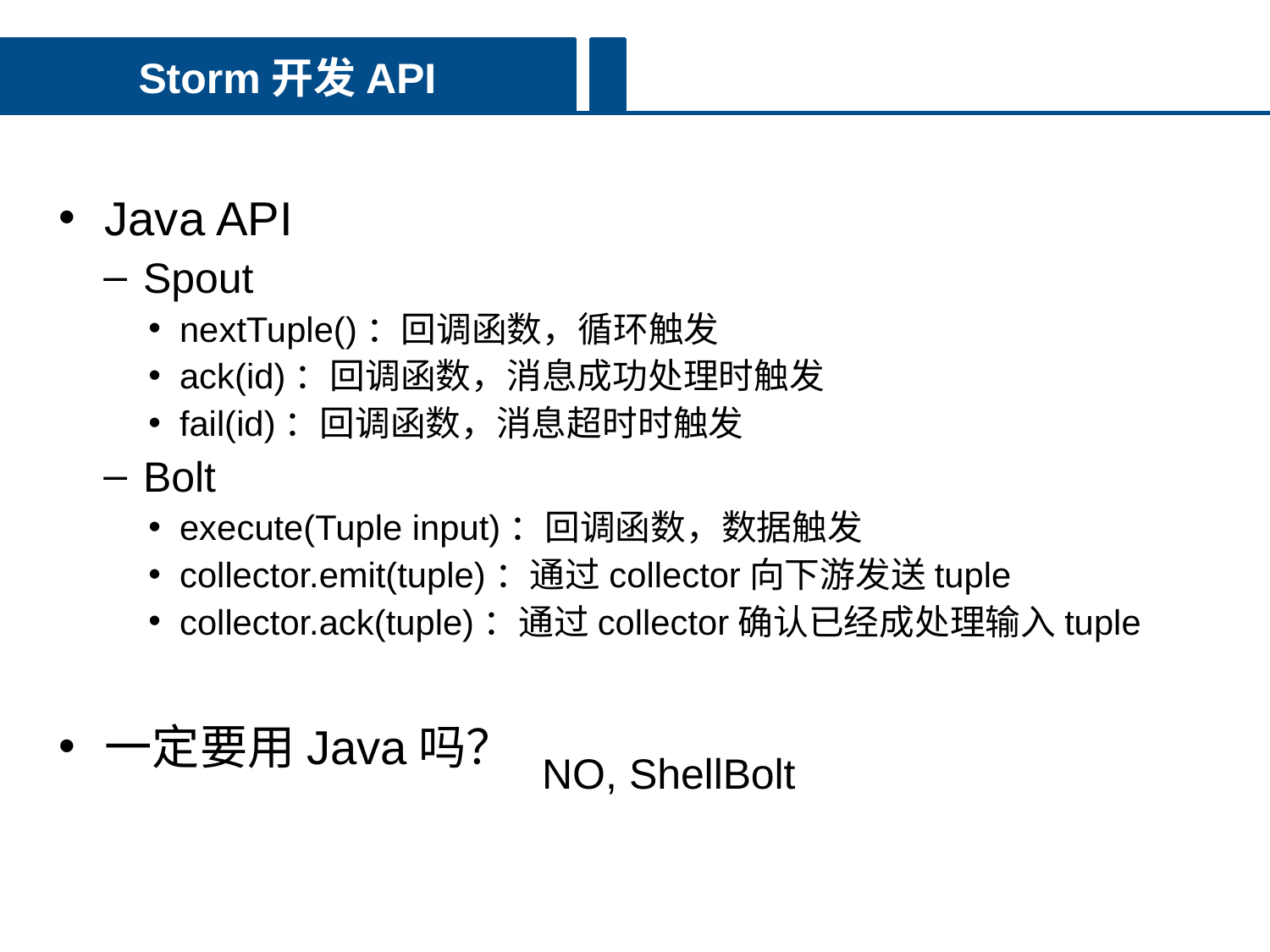

Storm开发API

Java API
Spout
nextTuple()：回调函数，循环触发
ack(id)：回调函数，消息成功处理时触发
fail(id)：回调函数，消息超时时触发
Bolt
execute(Tuple input)：回调函数，数据触发
collector.emit(tuple)：通过collector向下游发送tuple
collector.ack(tuple)：通过collector确认已经成处理输入tuple

一定要用Java吗？
NO, ShellBolt